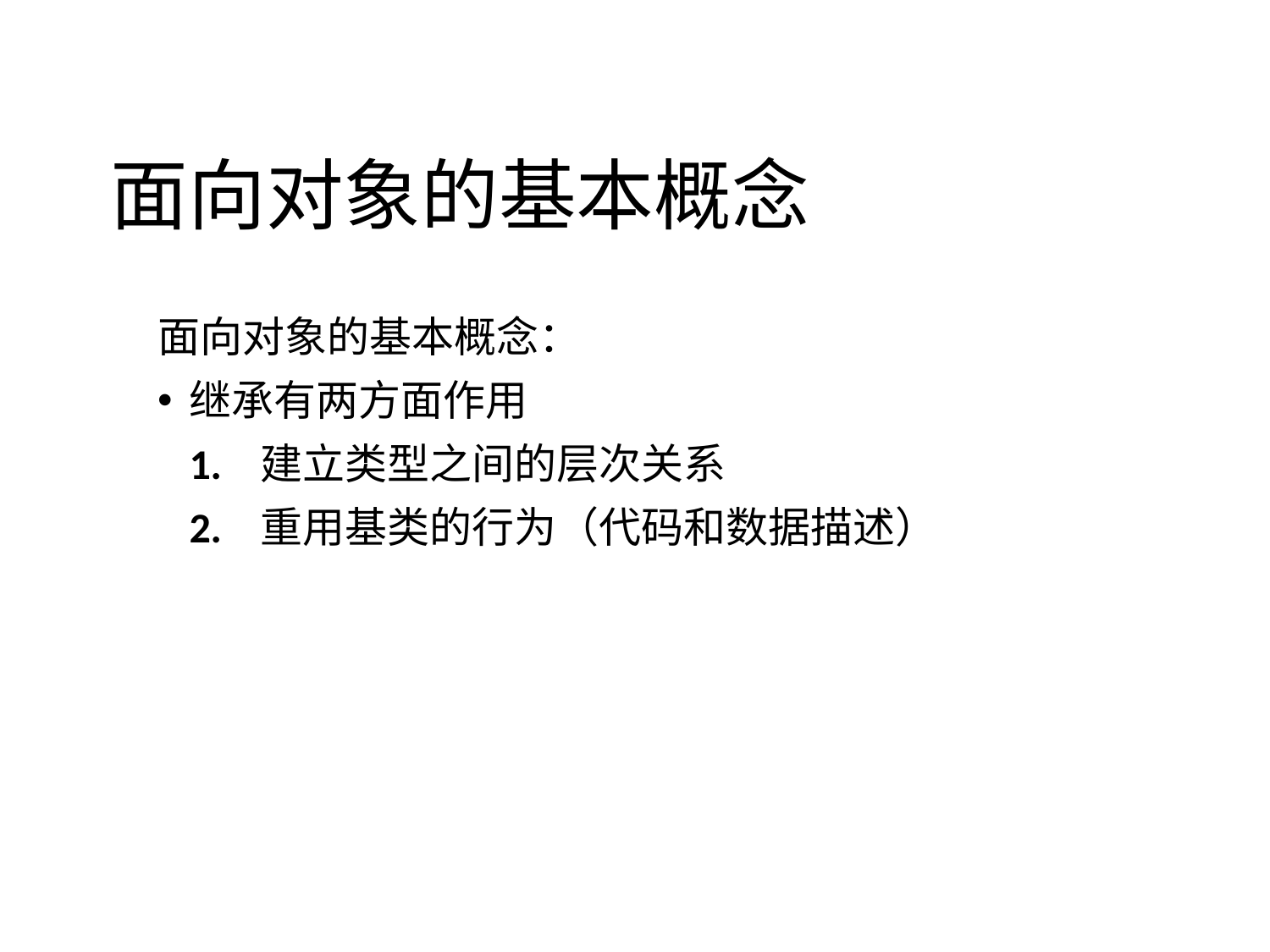

面向对象的基本概念
面向对象的基本概念：
继承有两方面作用
	1.   建立类型之间的层次关系
	2.   重用基类的行为（代码和数据描述）